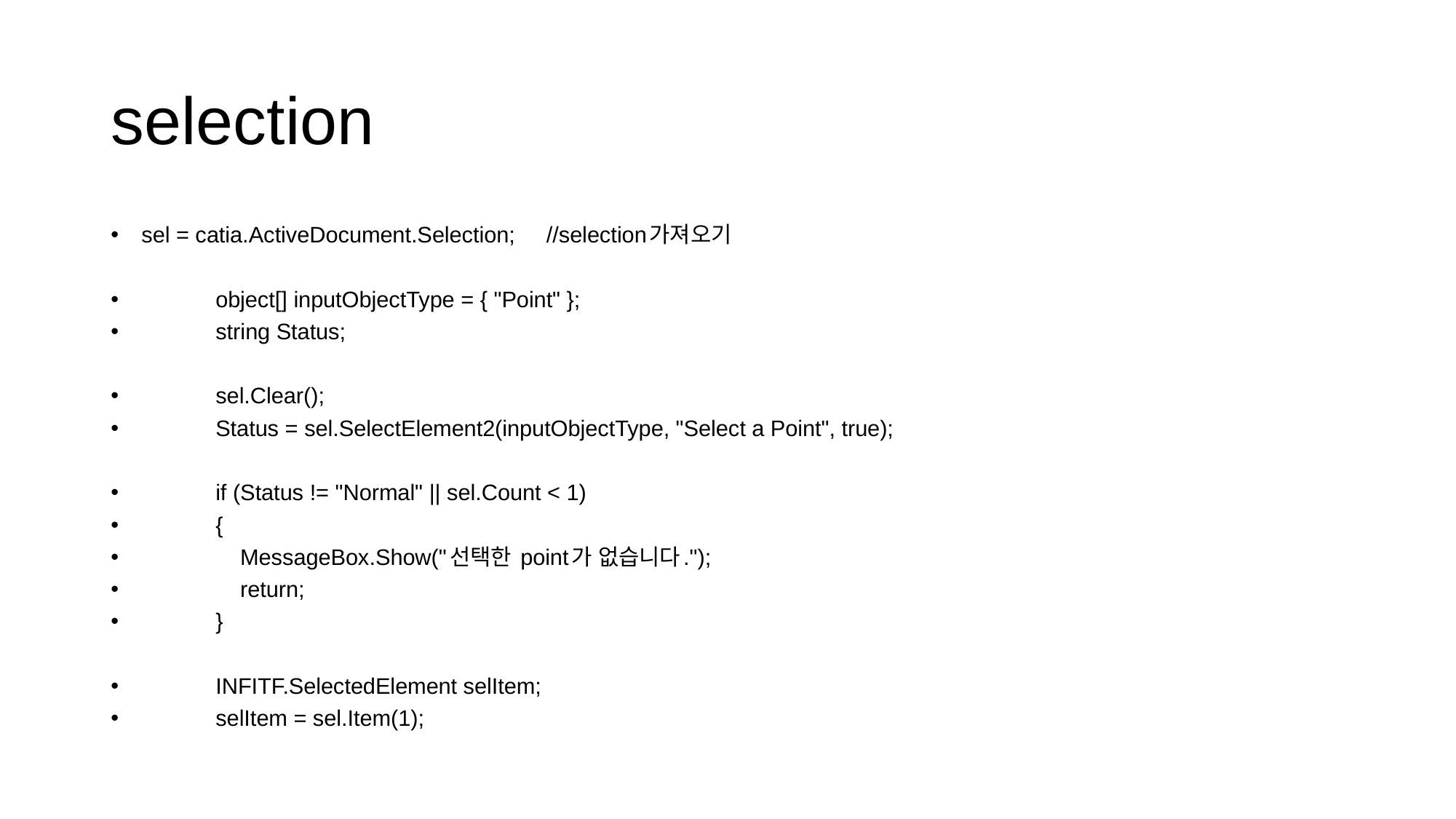

# selection
sel = catia.ActiveDocument.Selection;	//selection가져오기

            object[] inputObjectType = { "Point" };
            string Status;

            sel.Clear();
            Status = sel.SelectElement2(inputObjectType, "Select a Point", true);

            if (Status != "Normal" || sel.Count < 1)
            {
                MessageBox.Show("선택한 point가 없습니다.");
                return;
            }

            INFITF.SelectedElement selItem;
            selItem = sel.Item(1);